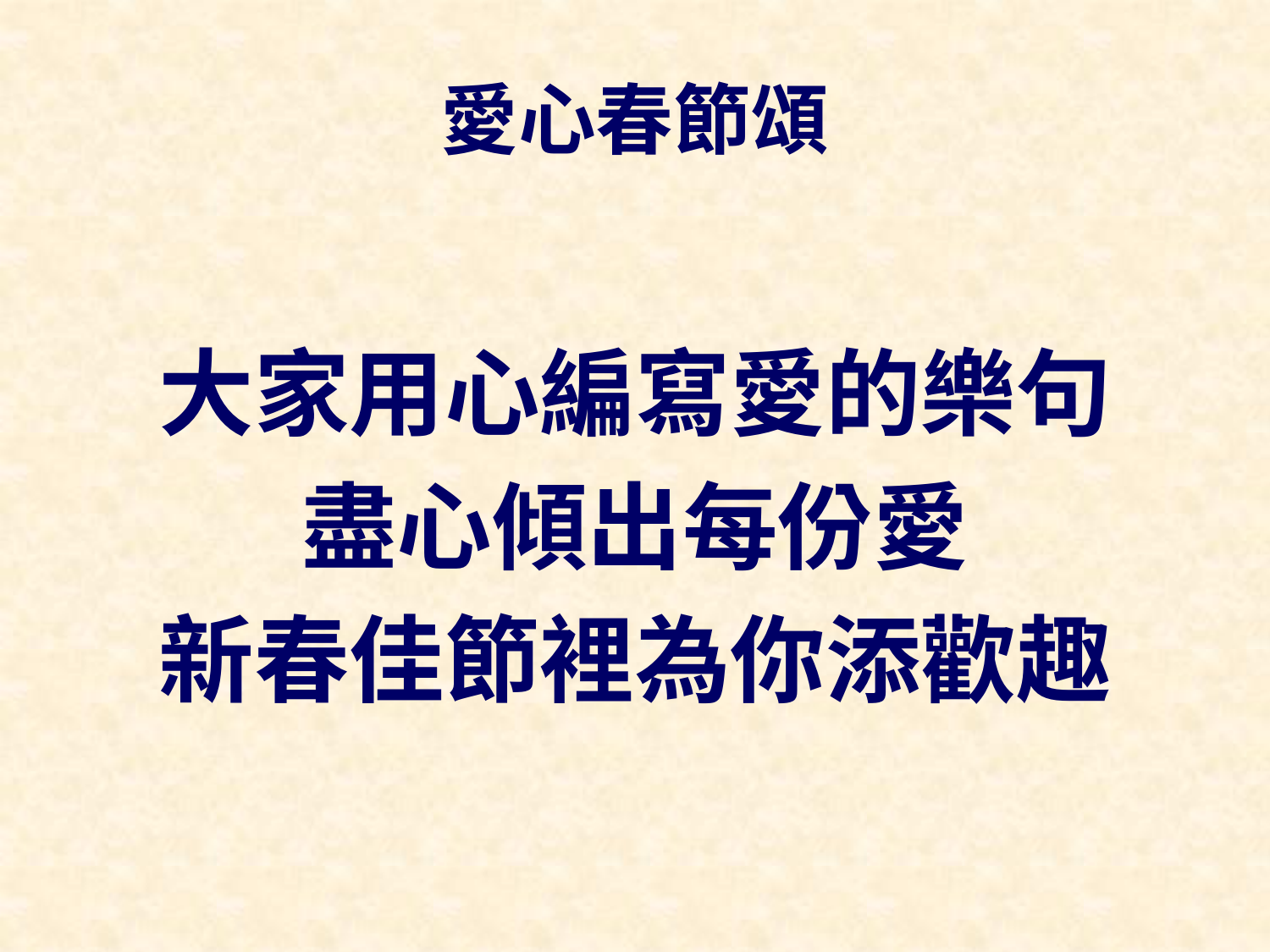

# 愛心春節頌
大家用心編寫愛的樂句
盡心傾出每份愛
新春佳節裡為你添歡趣